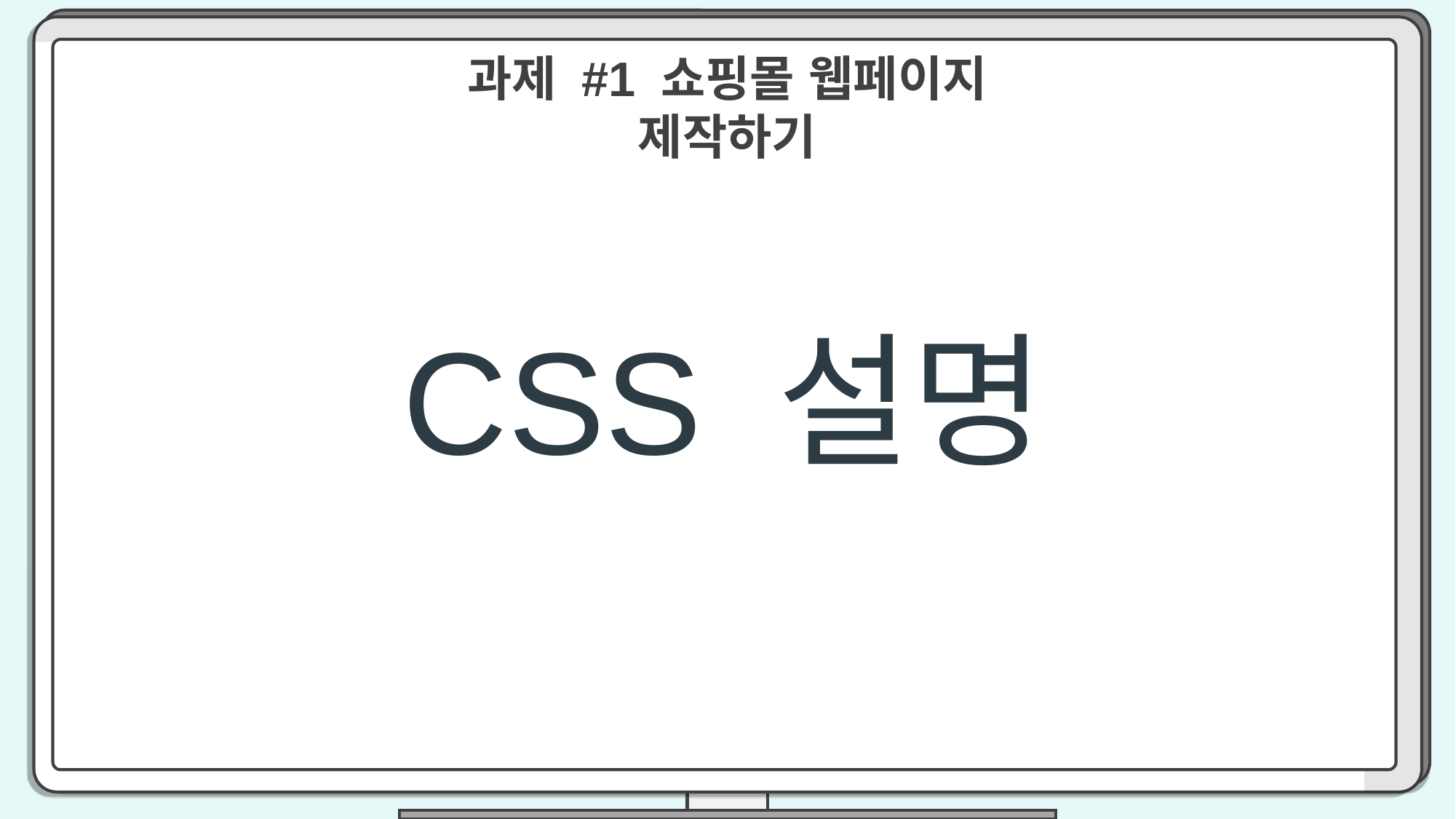

과제 #1 쇼핑몰 웹페이지 제작하기
CSS 설명